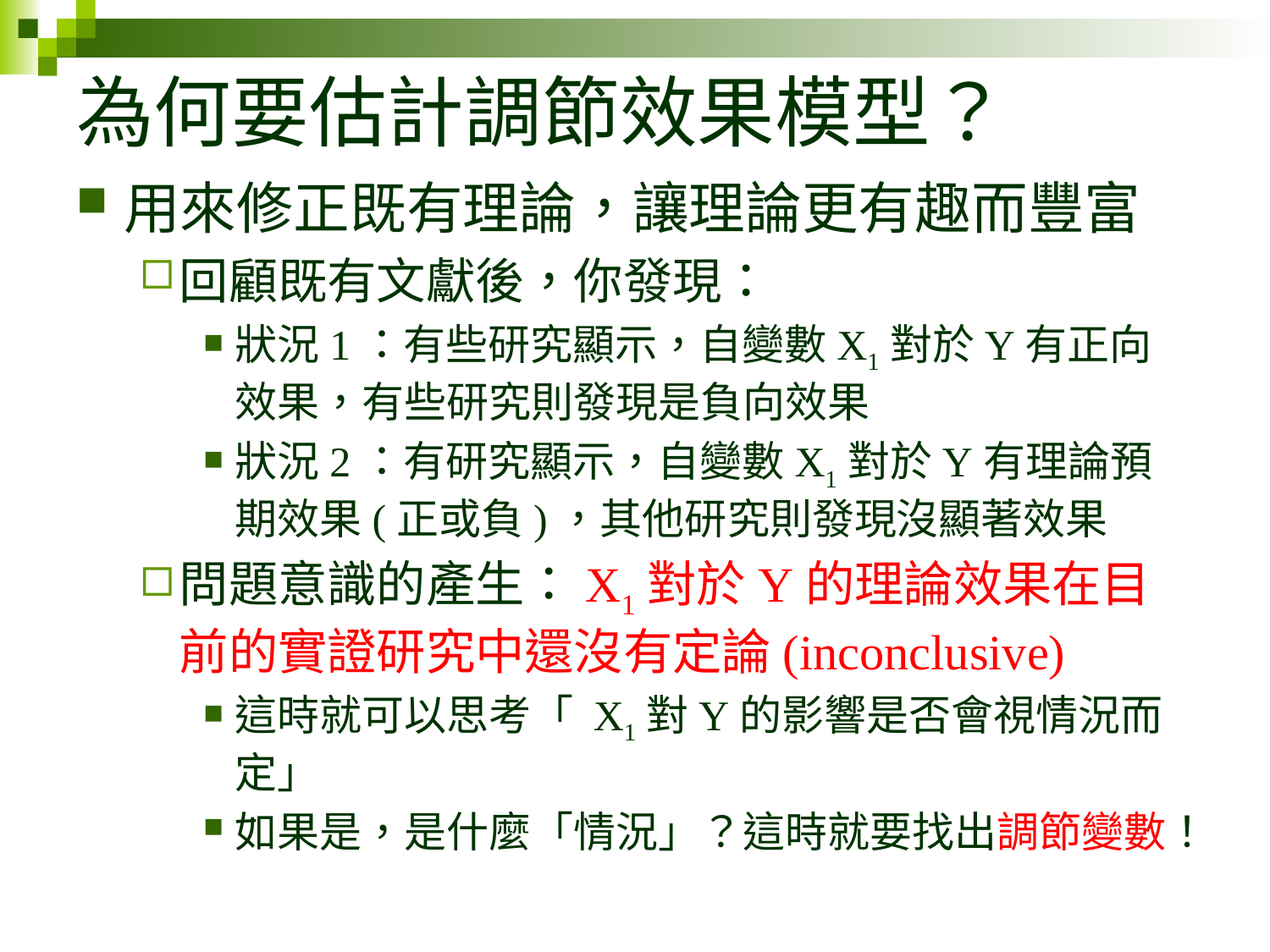

# 為何要估計調節效果模型？
用來修正既有理論，讓理論更有趣而豐富
回顧既有文獻後，你發現：
狀況1：有些研究顯示，自變數X1對於Y有正向效果，有些研究則發現是負向效果
狀況2：有研究顯示，自變數X1對於Y有理論預期效果(正或負)，其他研究則發現沒顯著效果
問題意識的產生：X1對於Y的理論效果在目前的實證研究中還沒有定論(inconclusive)
這時就可以思考「 X1對Y的影響是否會視情況而定」
如果是，是什麼「情況」？這時就要找出調節變數！